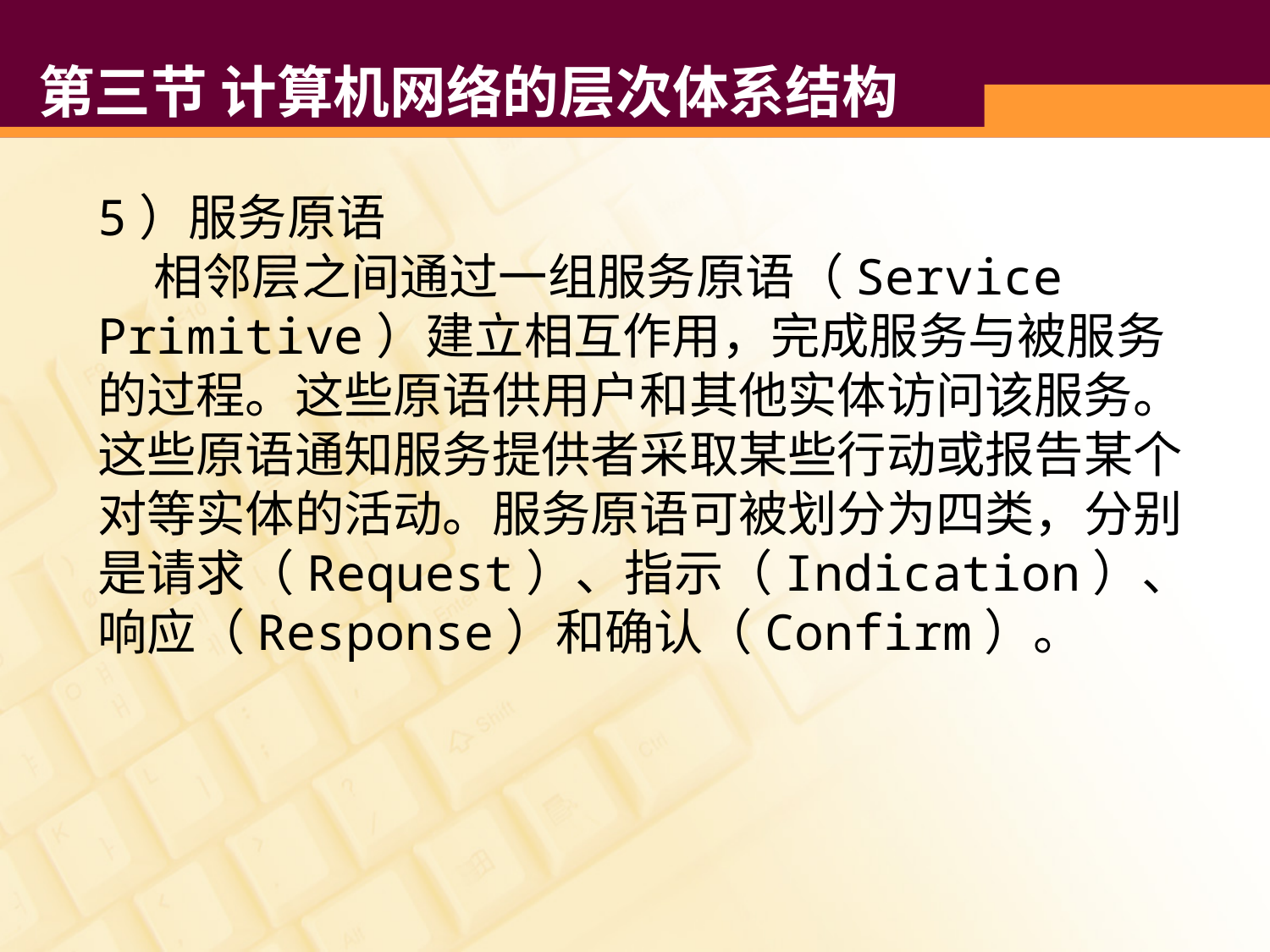

# 第三节 计算机网络的层次体系结构
5）服务原语
    相邻层之间通过一组服务原语（Service Primitive）建立相互作用，完成服务与被服务的过程。这些原语供用户和其他实体访问该服务。这些原语通知服务提供者采取某些行动或报告某个对等实体的活动。服务原语可被划分为四类，分别是请求（Request）、指示（Indication）、响应（Response）和确认（Confirm）。